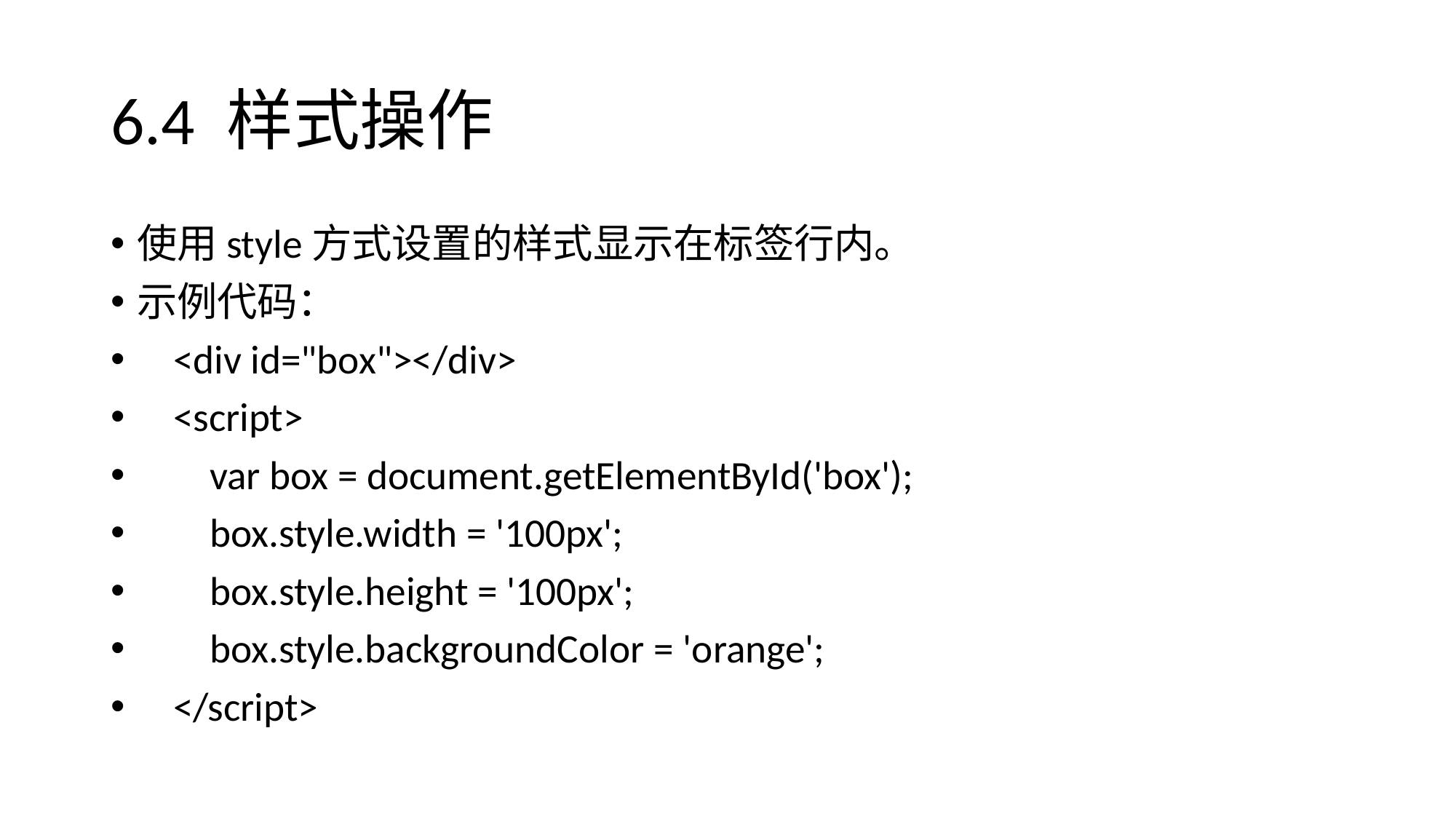

# 6.4 样式操作
使用style方式设置的样式显示在标签行内。
示例代码：
    <div id="box"></div>
    <script>
        var box = document.getElementById('box');
        box.style.width = '100px';
        box.style.height = '100px';
        box.style.backgroundColor = 'orange';
    </script>